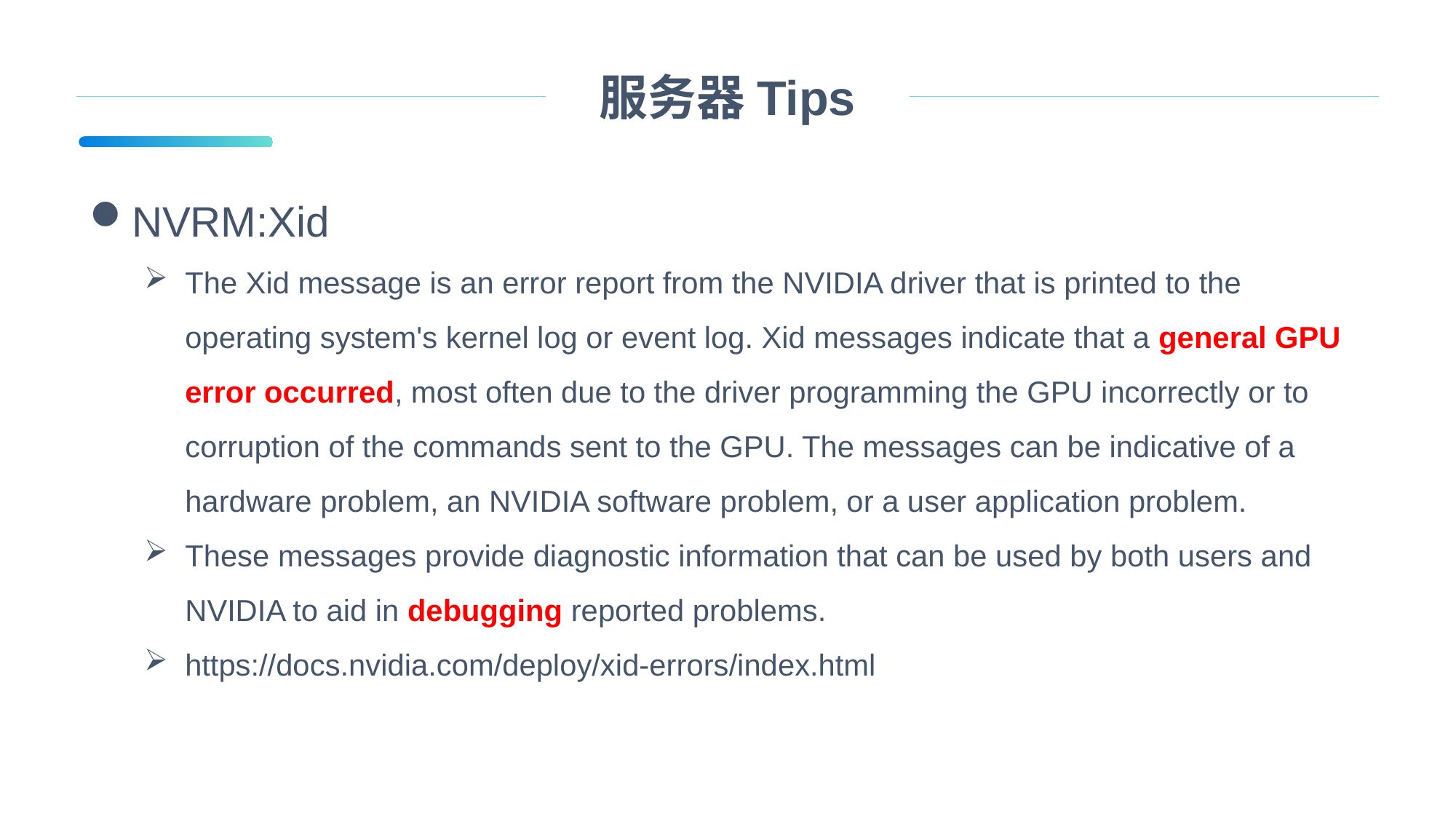

服务器Tips

NVRM:Xid
The Xid message is an error report from the NVIDIA driver that is printed to the operating system's kernel log or event log. Xid messages indicate that a general GPU error occurred, most often due to the driver programming the GPU incorrectly or to corruption of the commands sent to the GPU. The messages can be indicative of a hardware problem, an NVIDIA software problem, or a user application problem.
These messages provide diagnostic information that can be used by both users and NVIDIA to aid in debugging reported problems.
https://docs.nvidia.com/deploy/xid-errors/index.html